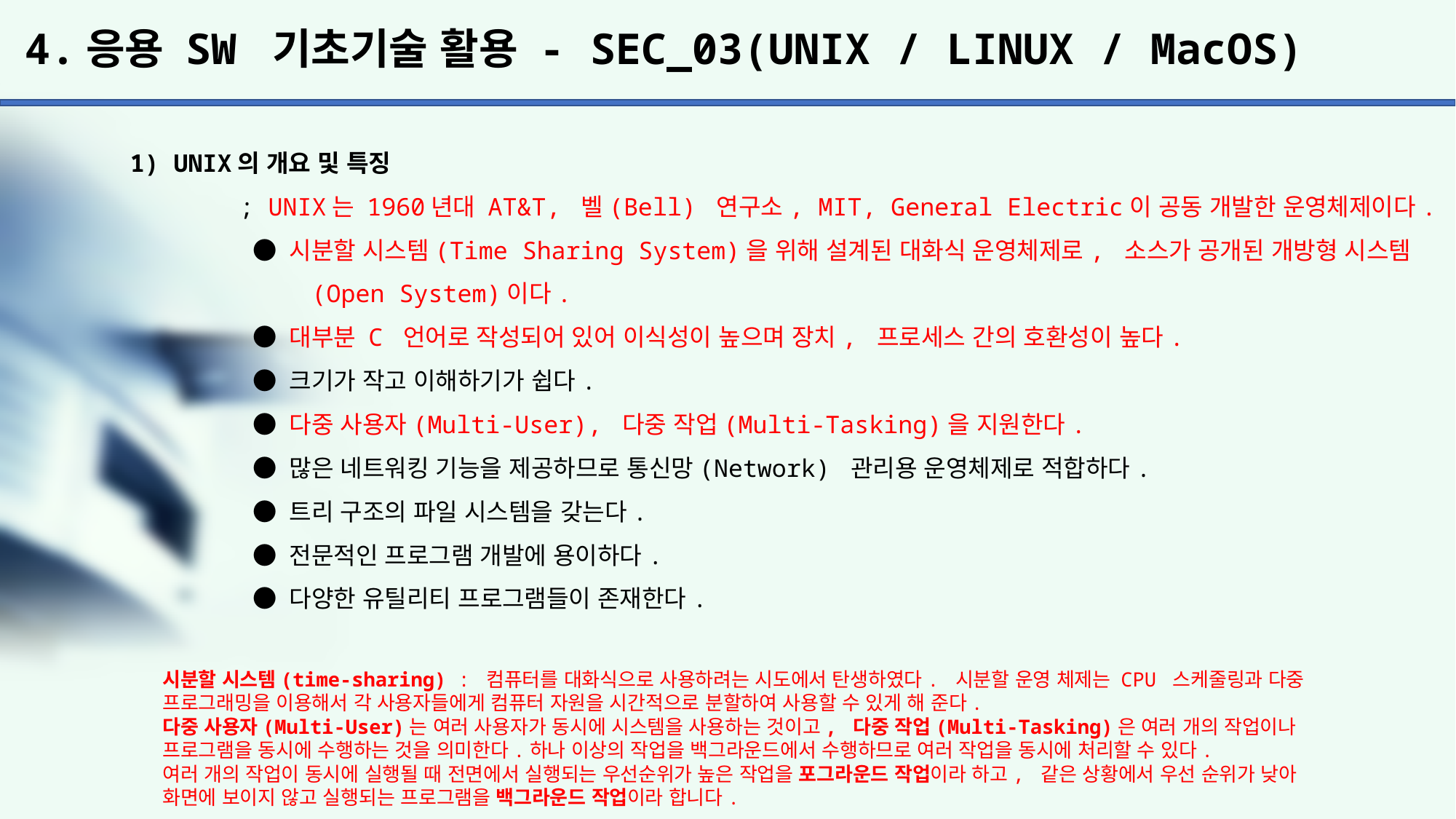

# 4.응용 SW 기초기술 활용 - SEC_03(UNIX / LINUX / MacOS)
1) UNIX의 개요 및 특징
	; UNIX는 1960년대 AT&T, 벨(Bell) 연구소, MIT, General Electric이 공동 개발한 운영체제이다.
	  ● 시분할 시스템(Time Sharing System)을 위해 설계된 대화식 운영체제로, 소스가 공개된 개방형 시스템
	     (Open System)이다.
	  ● 대부분 C 언어로 작성되어 있어 이식성이 높으며 장치, 프로세스 간의 호환성이 높다.
	  ● 크기가 작고 이해하기가 쉽다.
	  ● 다중 사용자(Multi-User), 다중 작업(Multi-Tasking)을 지원한다.
	  ● 많은 네트워킹 기능을 제공하므로 통신망(Network) 관리용 운영체제로 적합하다.
	  ● 트리 구조의 파일 시스템을 갖는다.
	  ● 전문적인 프로그램 개발에 용이하다.
	  ● 다양한 유틸리티 프로그램들이 존재한다.
시분할 시스템(time-sharing) : 컴퓨터를 대화식으로 사용하려는 시도에서 탄생하였다. 시분할 운영 체제는 CPU 스케줄링과 다중 프로그래밍을 이용해서 각 사용자들에게 컴퓨터 자원을 시간적으로 분할하여 사용할 수 있게 해 준다.
다중 사용자(Multi-User)는 여러 사용자가 동시에 시스템을 사용하는 것이고, 다중 작업(Multi-Tasking)은 여러 개의 작업이나 프로그램을 동시에 수행하는 것을 의미한다.하나 이상의 작업을 백그라운드에서 수행하므로 여러 작업을 동시에 처리할 수 있다.
여러 개의 작업이 동시에 실행될 때 전면에서 실행되는 우선순위가 높은 작업을 포그라운드 작업이라 하고, 같은 상황에서 우선 순위가 낮아 화면에 보이지 않고 실행되는 프로그램을 백그라운드 작업이라 합니다.